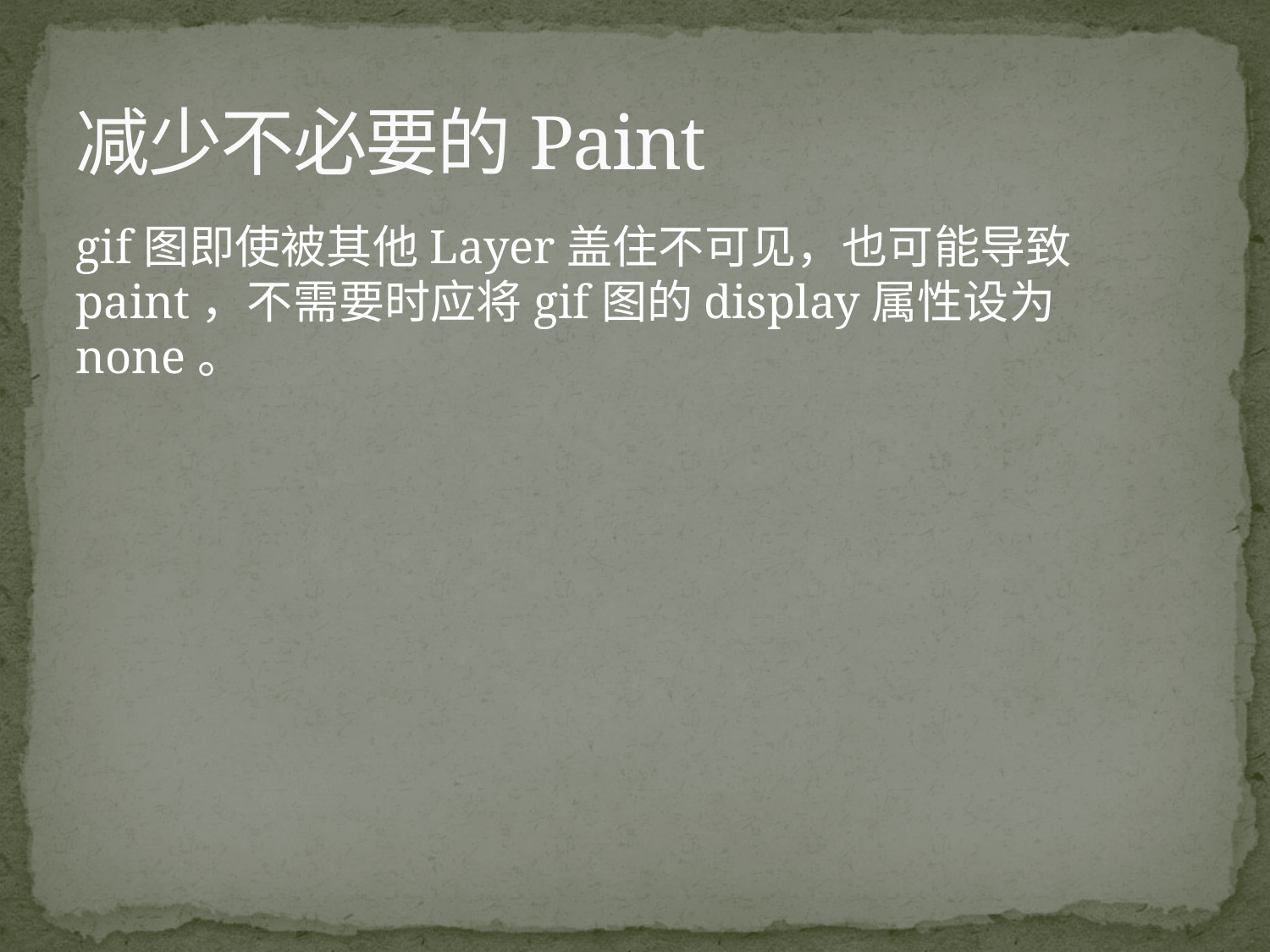

# 减少不必要的Paint
gif图即使被其他Layer盖住不可见，也可能导致paint，不需要时应将gif图的display属性设为none。